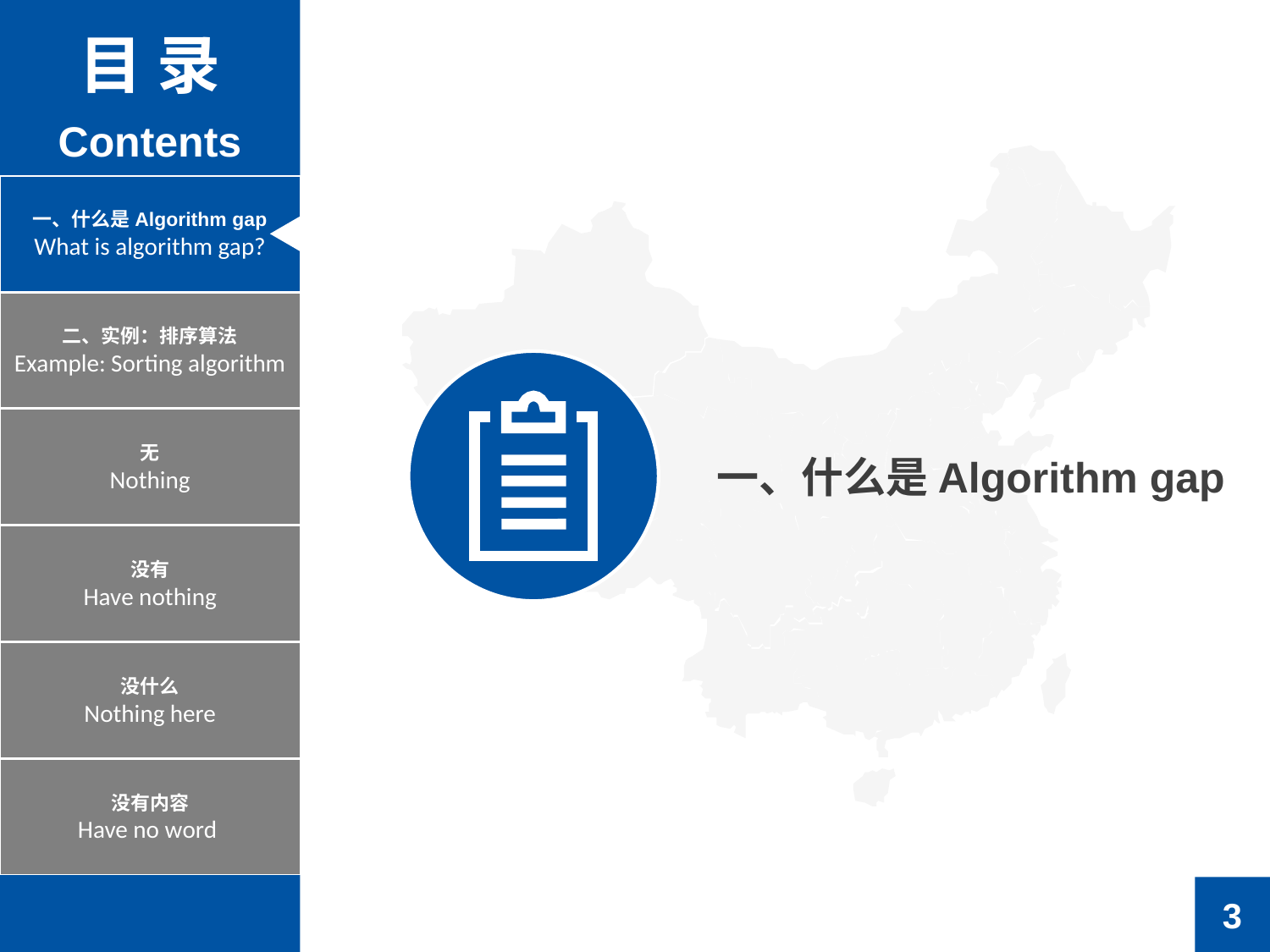

目 录
Contents
一、什么是Algorithm gap
What is algorithm gap?

二、实例：排序算法
Example: Sorting algorithm

无
Nothing
一、什么是Algorithm gap
没有
Have nothing
没什么
Nothing here
没有内容
Have no word
3